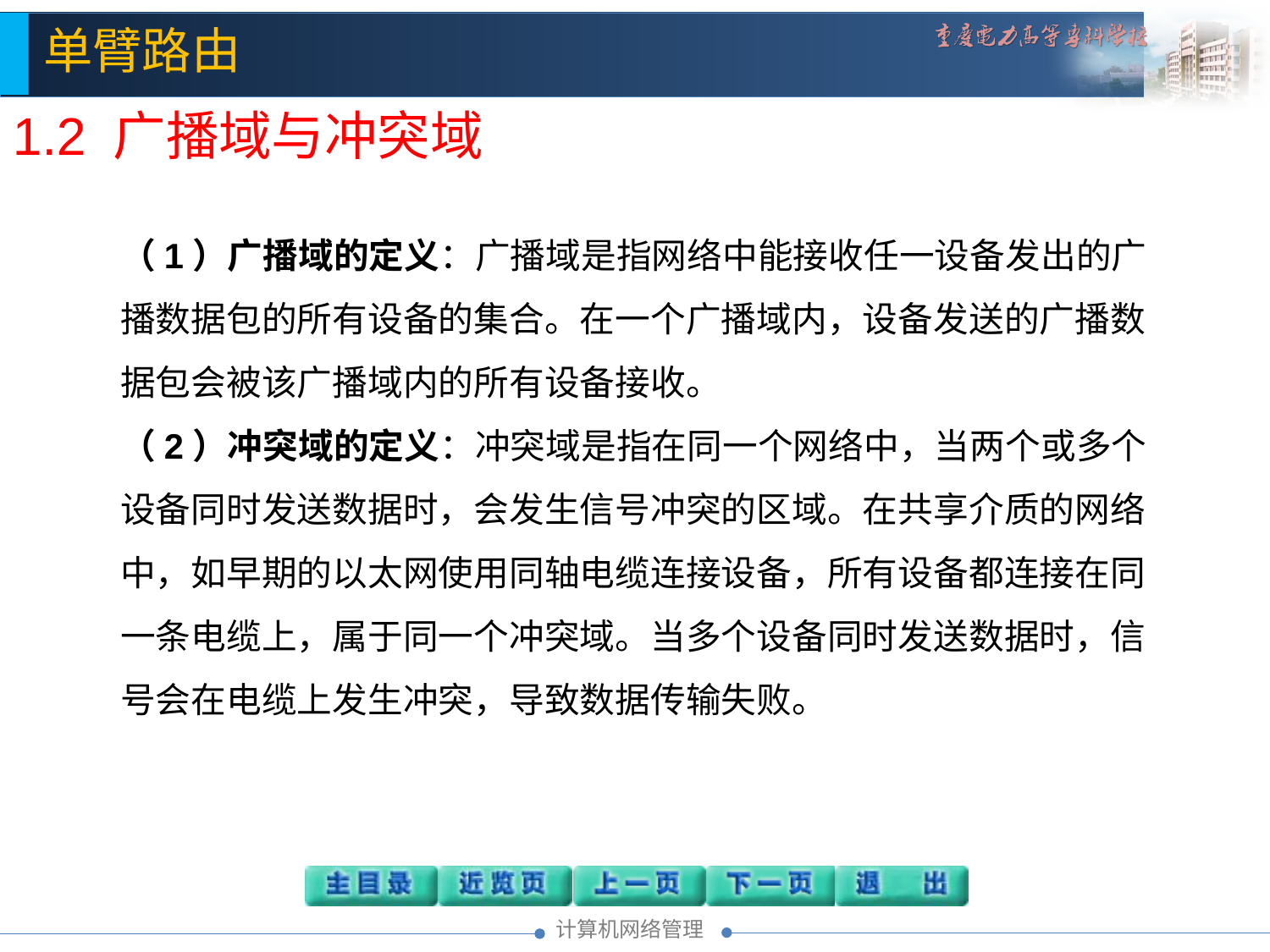

1.2 广播域与冲突域
（1）广播域的定义：广播域是指网络中能接收任一设备发出的广播数据包的所有设备的集合。在一个广播域内，设备发送的广播数据包会被该广播域内的所有设备接收。
（2）冲突域的定义：冲突域是指在同一个网络中，当两个或多个设备同时发送数据时，会发生信号冲突的区域。在共享介质的网络中，如早期的以太网使用同轴电缆连接设备，所有设备都连接在同一条电缆上，属于同一个冲突域。当多个设备同时发送数据时，信号会在电缆上发生冲突，导致数据传输失败。